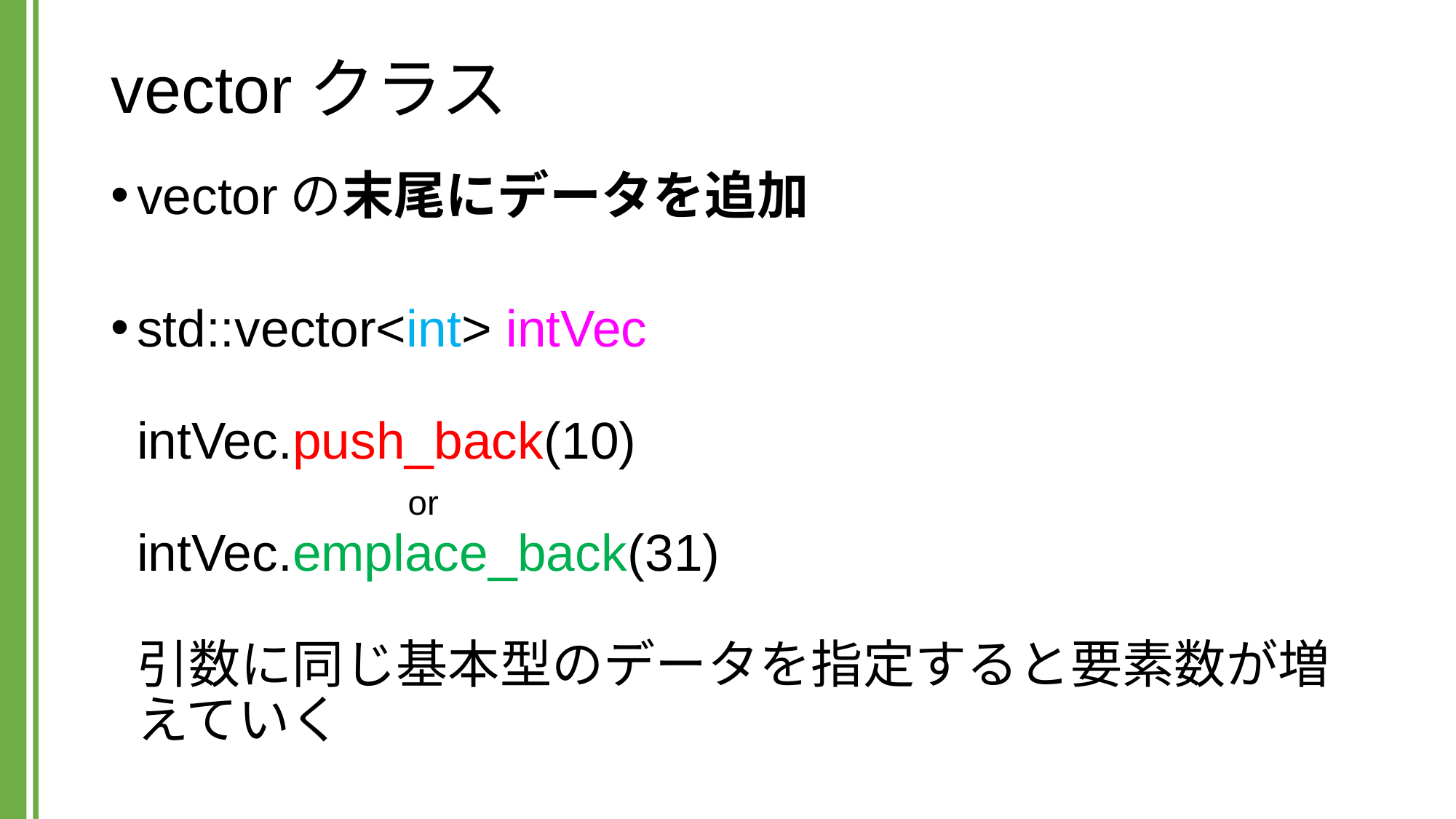

# vectorクラス
vectorの末尾にデータを追加
std::vector<int> intVec
intVec.push_back(10)　　　　　
　　　　　or
intVec.emplace_back(31)
引数に同じ基本型のデータを指定すると要素数が増えていく